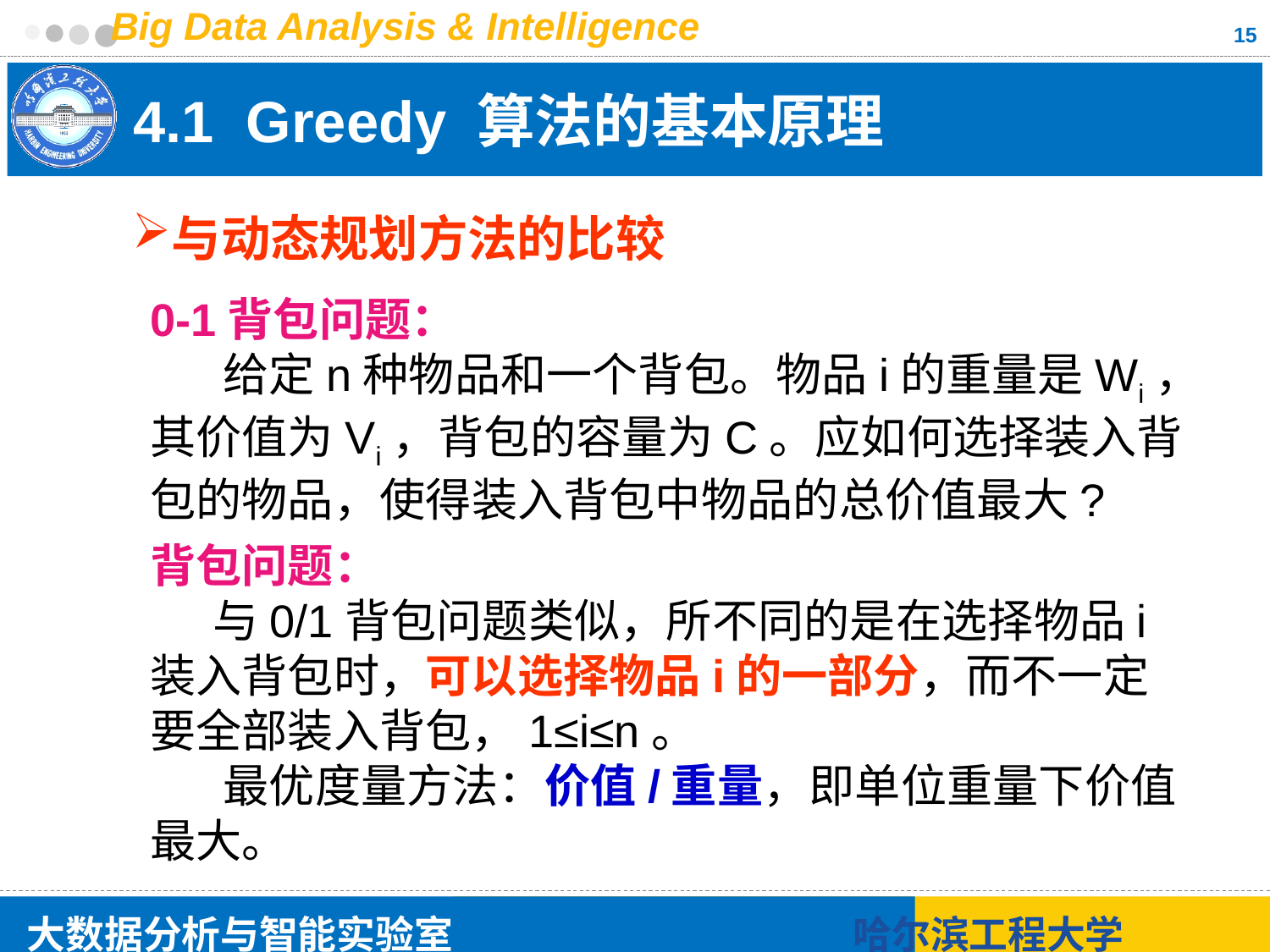

15
# 4.1  Greedy 算法的基本原理
与动态规划方法的比较
0-1背包问题：
      给定n种物品和一个背包。物品i的重量是Wi，其价值为Vi，背包的容量为C。应如何选择装入背包的物品，使得装入背包中物品的总价值最大?
背包问题：
     与0/1背包问题类似，所不同的是在选择物品i装入背包时，可以选择物品i的一部分，而不一定要全部装入背包，1≤i≤n。
      最优度量方法：价值/重量，即单位重量下价值最大。